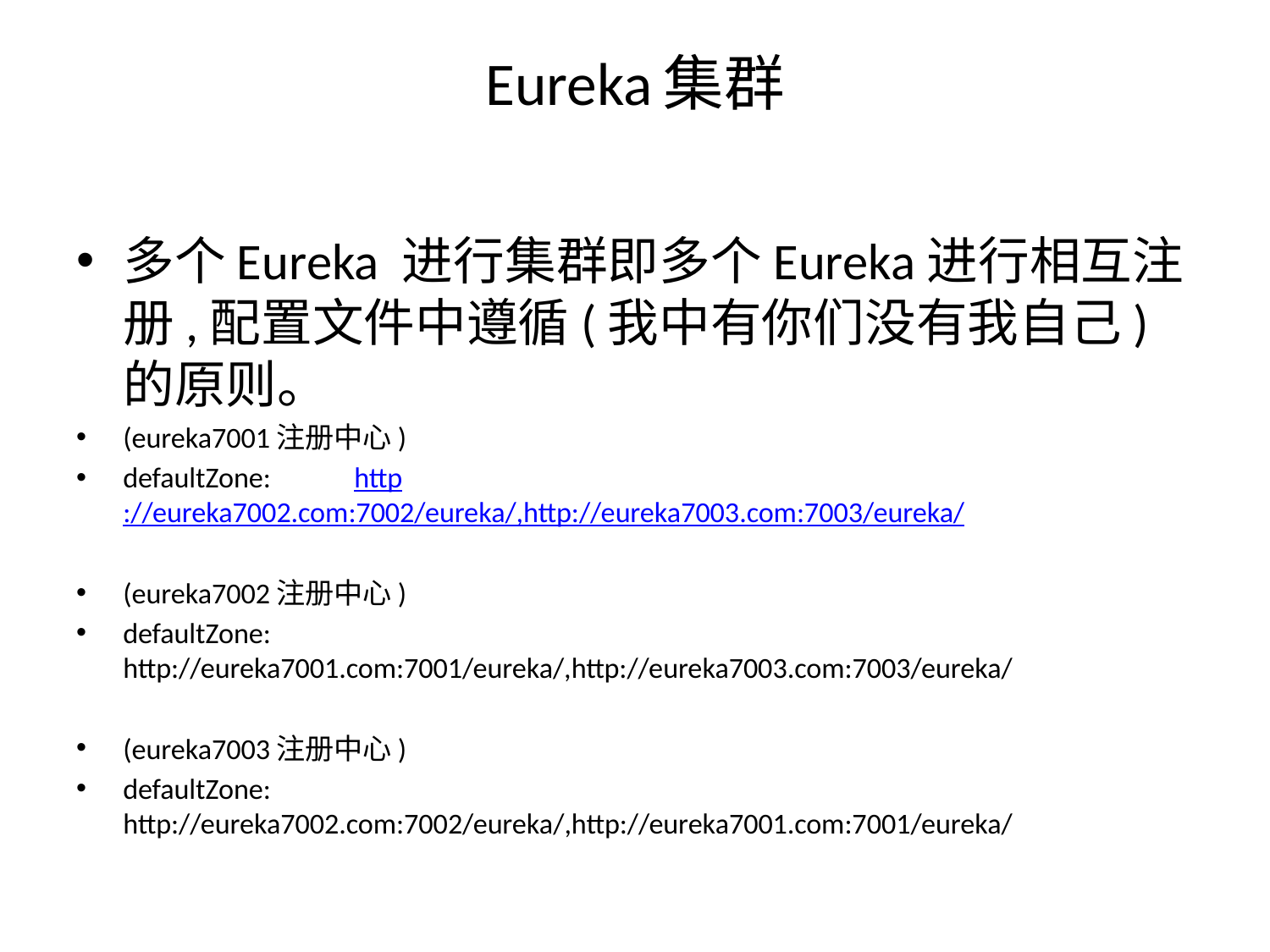

# Eureka集群
多个Eureka 进行集群即多个Eureka进行相互注册,配置文件中遵循(我中有你们没有我自己)的原则。
(eureka7001注册中心)
defaultZone: 	http://eureka7002.com:7002/eureka/,http://eureka7003.com:7003/eureka/

(eureka7002注册中心)
defaultZone: 	http://eureka7001.com:7001/eureka/,http://eureka7003.com:7003/eureka/

(eureka7003注册中心)
defaultZone: 	http://eureka7002.com:7002/eureka/,http://eureka7001.com:7001/eureka/